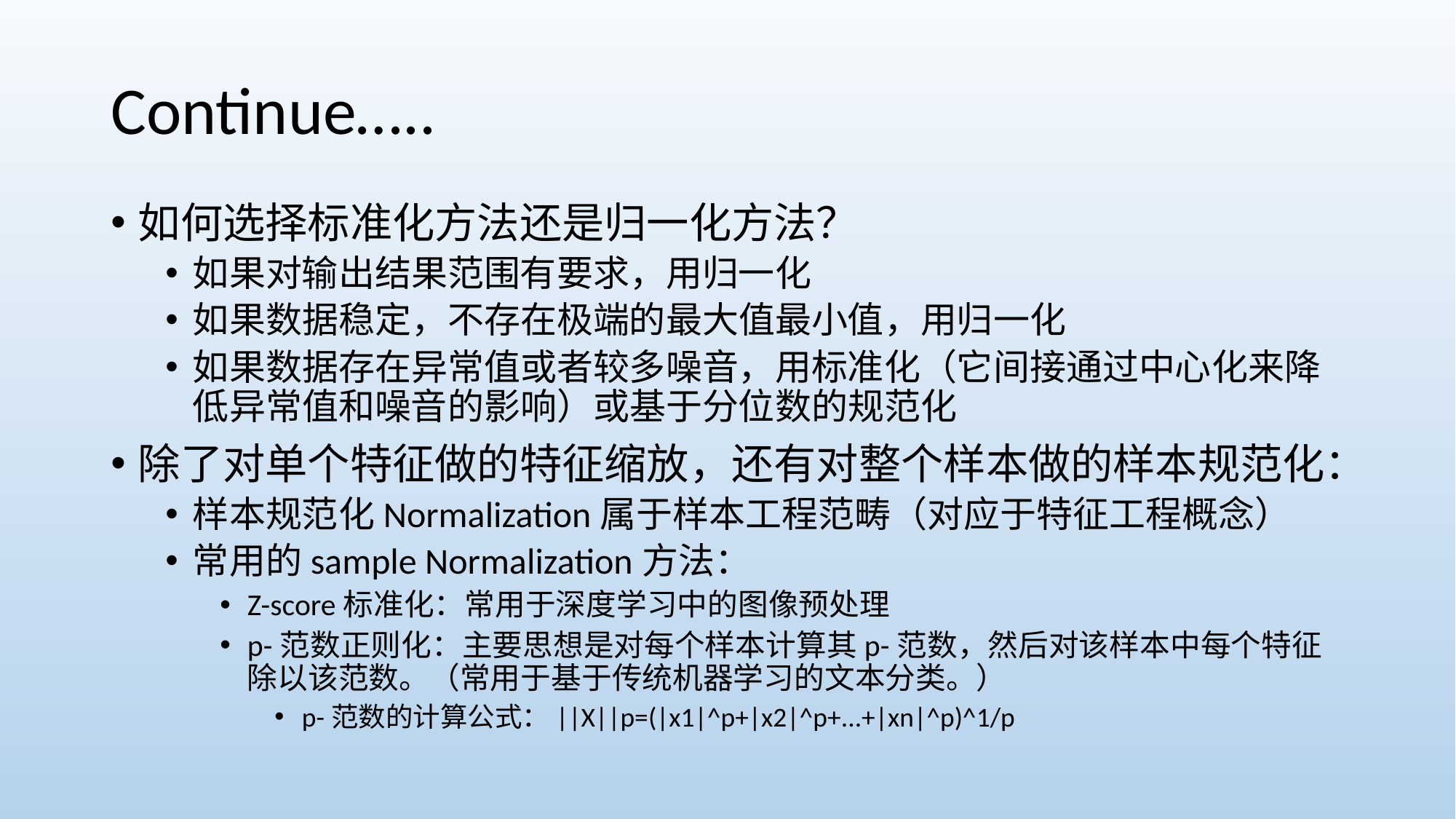

# Continue…..
如何选择标准化方法还是归一化方法？
如果对输出结果范围有要求，用归一化
如果数据稳定，不存在极端的最大值最小值，用归一化
如果数据存在异常值或者较多噪音，用标准化（它间接通过中心化来降低异常值和噪音的影响）或基于分位数的规范化
除了对单个特征做的特征缩放，还有对整个样本做的样本规范化：
样本规范化Normalization属于样本工程范畴（对应于特征工程概念）
常用的sample Normalization方法：
Z-score标准化：常用于深度学习中的图像预处理
p-范数正则化：主要思想是对每个样本计算其p-范数，然后对该样本中每个特征除以该范数。（常用于基于传统机器学习的文本分类。）
p-范数的计算公式：||X||p=(|x1|^p+|x2|^p+...+|xn|^p)^1/p